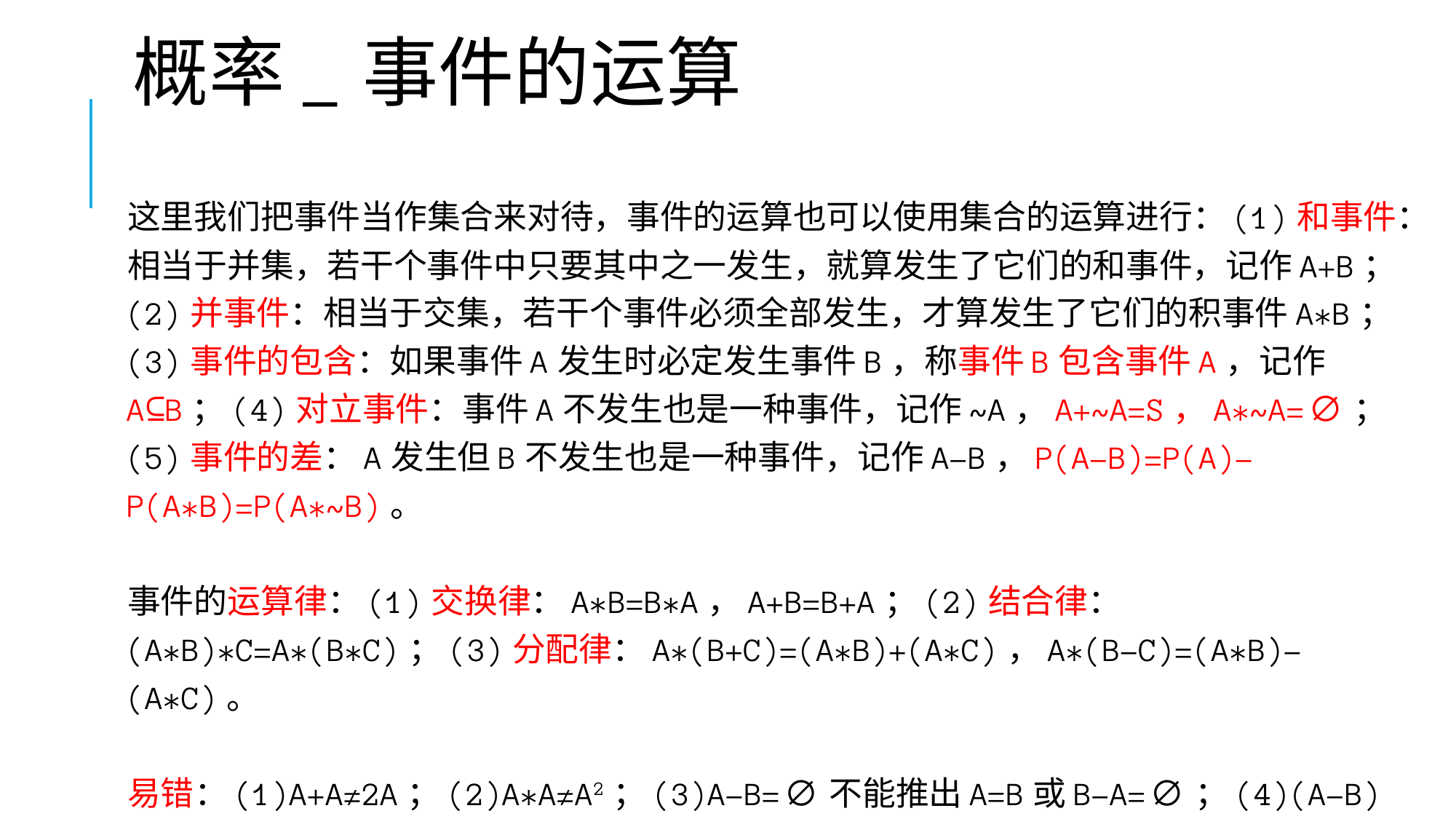

# 概率_事件的运算
这里我们把事件当作集合来对待，事件的运算也可以使用集合的运算进行：(1)和事件：
相当于并集，若干个事件中只要其中之一发生，就算发生了它们的和事件，记作A+B；(2)并事件：相当于交集，若干个事件必须全部发生，才算发生了它们的积事件A*B；(3)事件的包含：如果事件A发生时必定发生事件B，称事件B包含事件A，记作A⊆B；(4)对立事件：事件A不发生也是一种事件，记作~A，A+~A=S，A*~A=∅；(5)事件的差：A发生但B不发生也是一种事件，记作A-B，P(A-B)=P(A)-P(A*B)=P(A*~B)。

事件的运算律：(1)交换律：A*B=B*A，A+B=B+A；(2)结合律：(A*B)*C=A*(B*C)；(3)分配律：A*(B+C)=(A*B)+(A*C)，A*(B-C)=(A*B)-(A*C)。

易错：(1)A+A≠2A；(2)A*A≠A2；(3)A-B=∅不能推出A=B或B-A=∅；(4)(A-B)+B≠A。